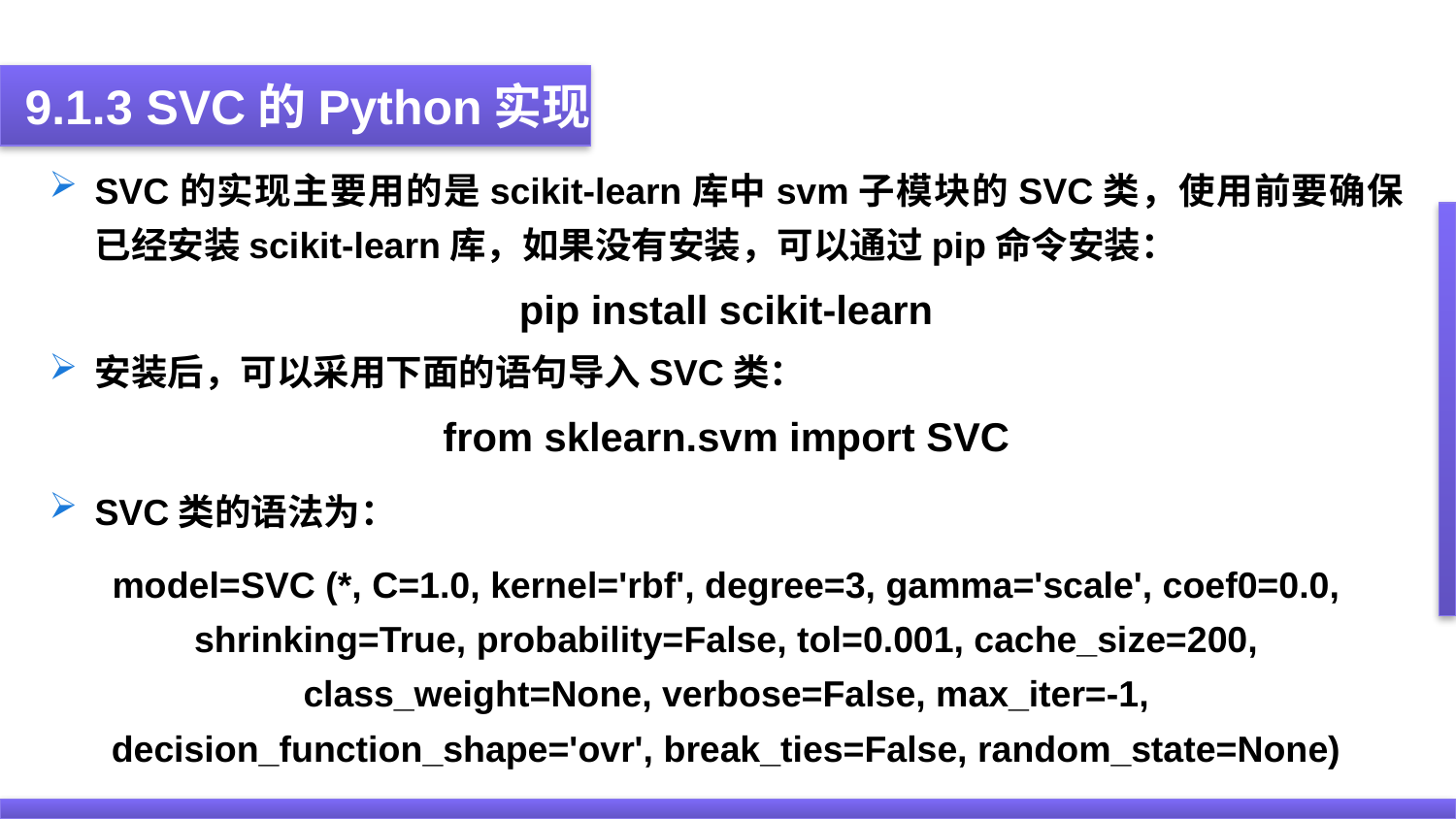

9.1.3 SVC的Python实现
SVC的实现主要用的是scikit-learn库中svm子模块的SVC类，使用前要确保已经安装scikit-learn库，如果没有安装，可以通过pip命令安装：
pip install scikit-learn
安装后，可以采用下面的语句导入SVC类：
from sklearn.svm import SVC
SVC类的语法为：
model=SVC (*, C=1.0, kernel='rbf', degree=3, gamma='scale', coef0=0.0, shrinking=True, probability=False, tol=0.001, cache_size=200, class_weight=None, verbose=False, max_iter=-1, decision_function_shape='ovr', break_ties=False, random_state=None)